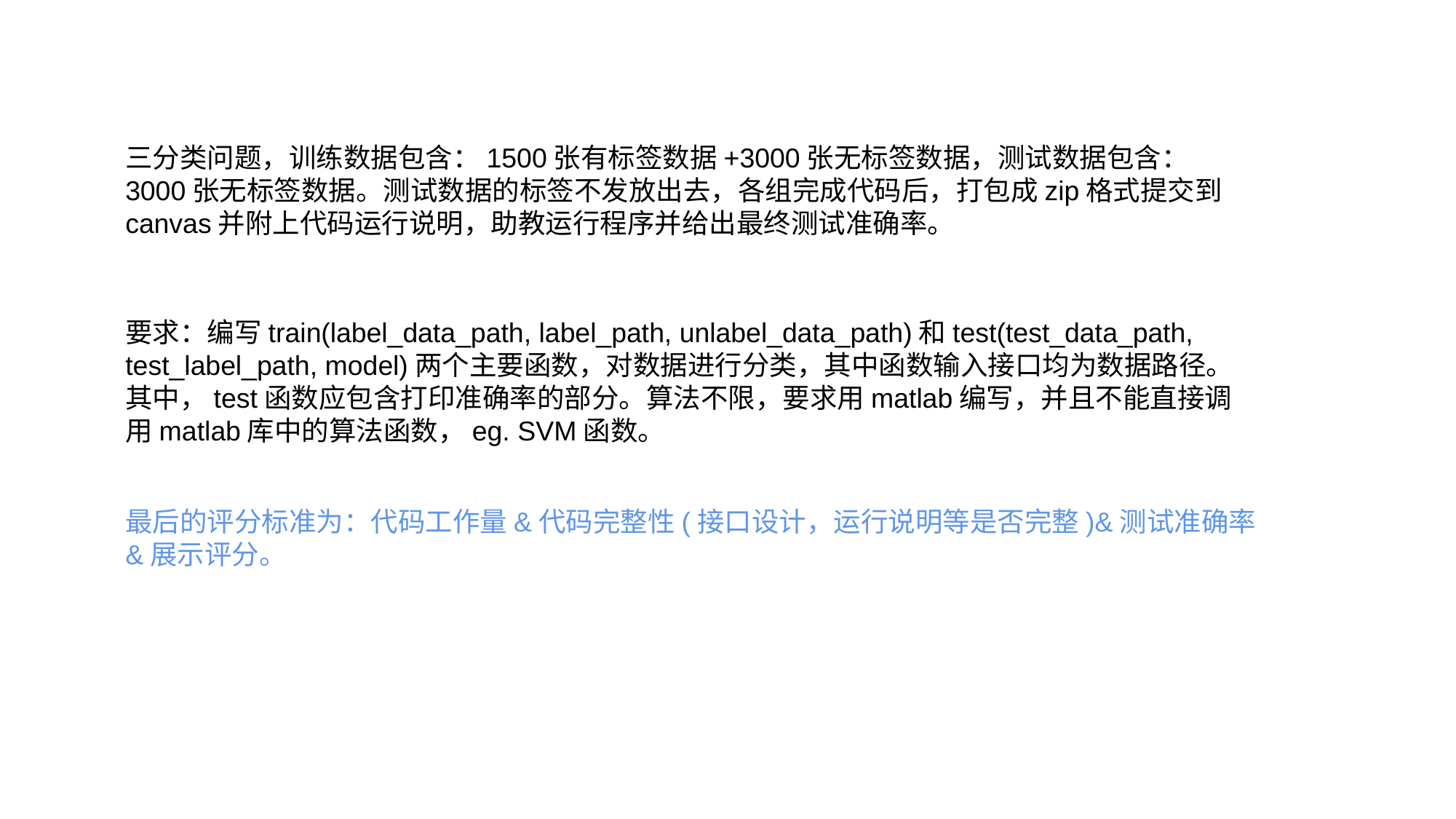

三分类问题，训练数据包含：1500张有标签数据+3000张无标签数据，测试数据包含：3000张无标签数据。测试数据的标签不发放出去，各组完成代码后，打包成zip格式提交到canvas并附上代码运行说明，助教运行程序并给出最终测试准确率。
要求：编写train(label_data_path, label_path, unlabel_data_path)和test(test_data_path, test_label_path, model)两个主要函数，对数据进行分类，其中函数输入接口均为数据路径。其中，test函数应包含打印准确率的部分。算法不限，要求用matlab编写，并且不能直接调用matlab库中的算法函数，eg. SVM函数。
最后的评分标准为：代码工作量&代码完整性(接口设计，运行说明等是否完整)&测试准确率&展示评分。